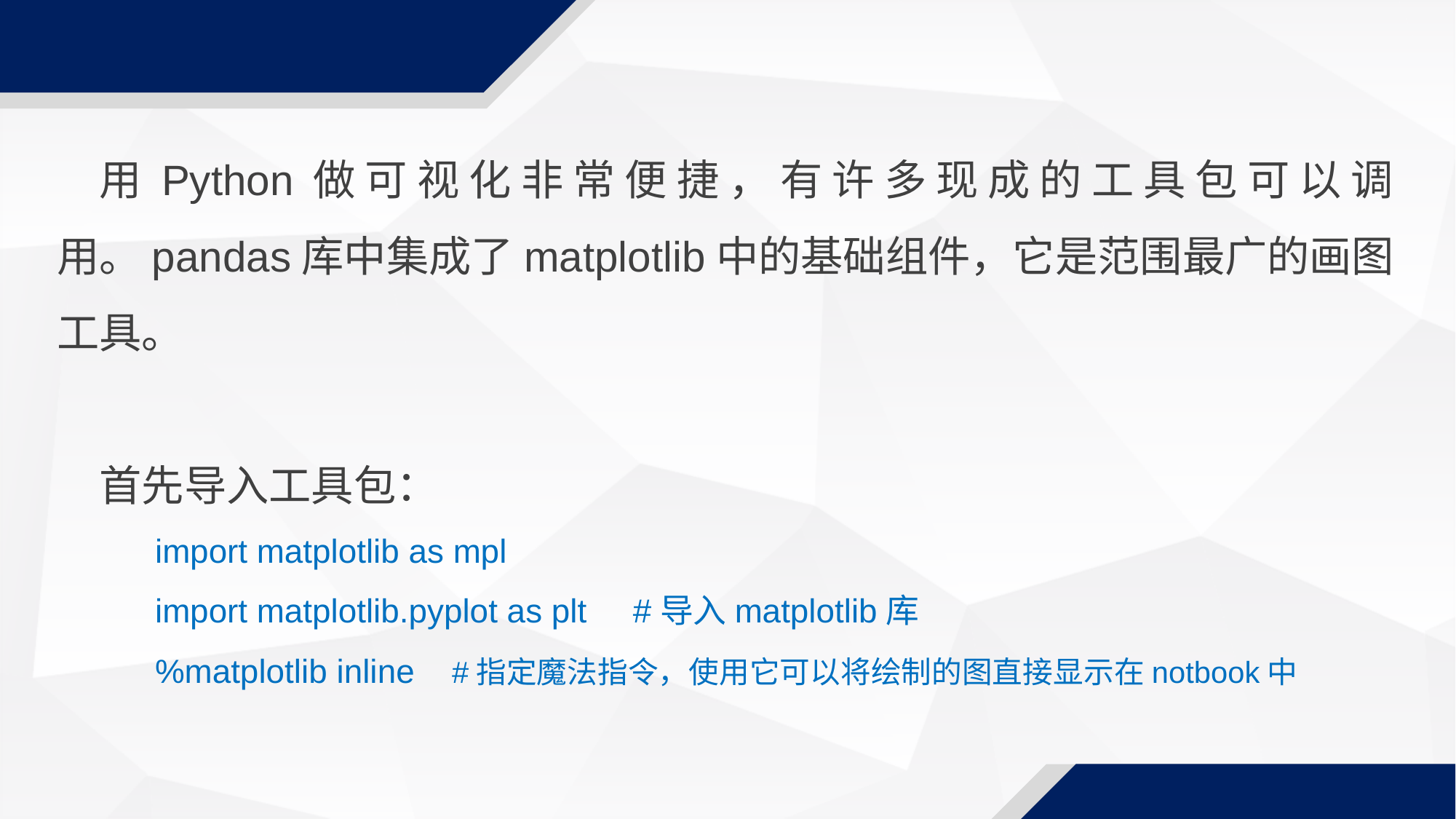

用Python做可视化非常便捷，有许多现成的工具包可以调用。pandas库中集成了matplotlib中的基础组件，它是范围最广的画图工具。

首先导入工具包：
      import matplotlib as mpl
      import matplotlib.pyplot as plt     #导入matplotlib库
      %matplotlib inline    #指定魔法指令，使用它可以将绘制的图直接显示在notbook中